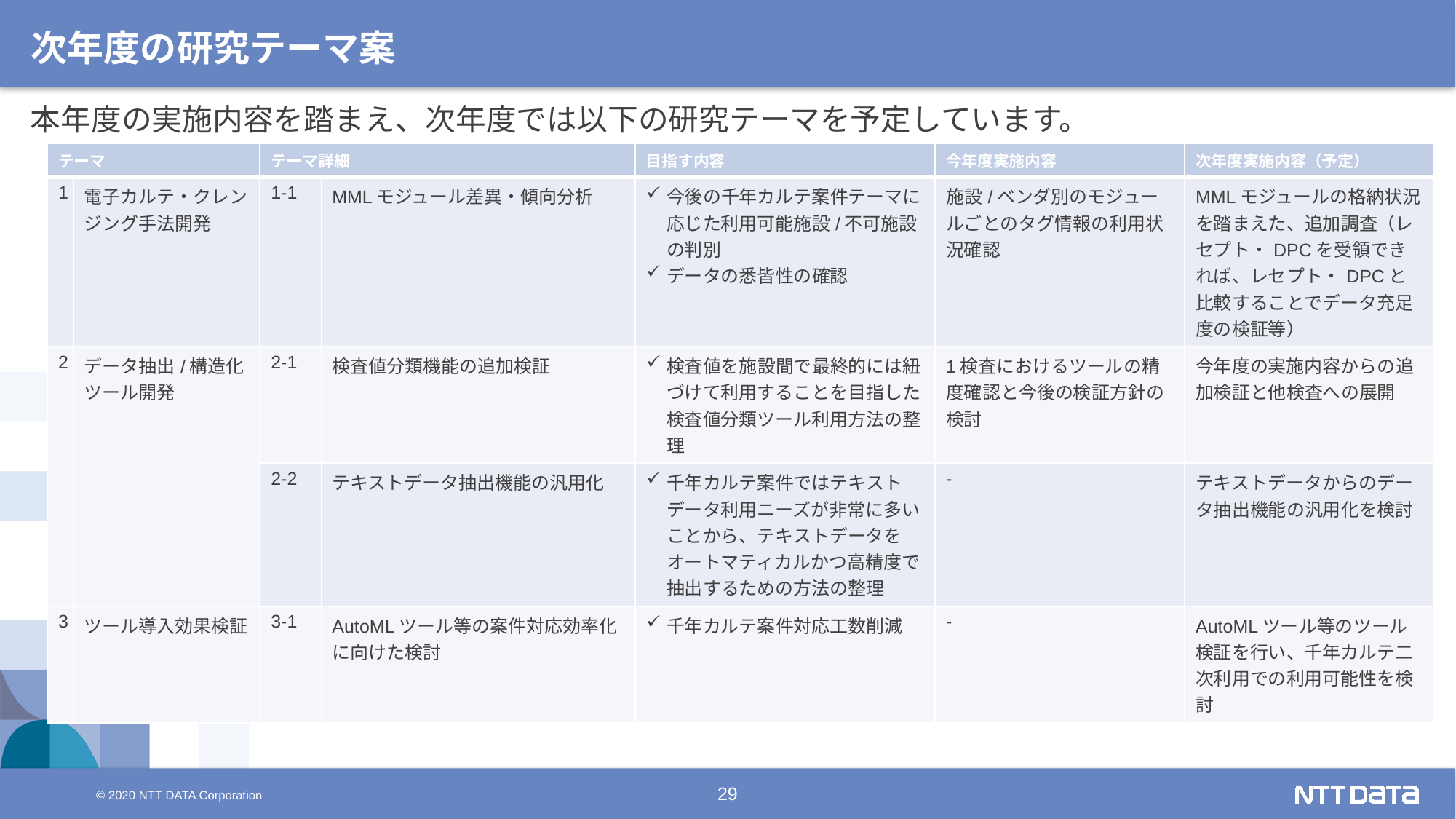

# 次年度の研究テーマ案
本年度の実施内容を踏まえ、次年度では以下の研究テーマを予定しています。
| テーマ |  | テーマ詳細 |  | 目指す内容 | 今年度実施内容 | 次年度実施内容（予定） |
| --- | --- | --- | --- | --- | --- | --- |
| 1 | 電子カルテ・クレンジング手法開発 | 1-1 | MMLモジュール差異・傾向分析 | 今後の千年カルテ案件テーマに応じた利用可能施設/不可施設の判別 データの悉皆性の確認 | 施設/ベンダ別のモジュールごとのタグ情報の利用状況確認 | MMLモジュールの格納状況を踏まえた、追加調査（レセプト・DPCを受領できれば、レセプト・DPCと比較することでデータ充足度の検証等） |
| 2 | データ抽出/構造化ツール開発 | 2-1 | 検査値分類機能の追加検証 | 検査値を施設間で最終的には紐づけて利用することを目指した検査値分類ツール利用方法の整理 | 1検査におけるツールの精度確認と今後の検証方針の検討 | 今年度の実施内容からの追加検証と他検査への展開 |
|  |  | 2-2 | テキストデータ抽出機能の汎用化 | 千年カルテ案件ではテキストデータ利用ニーズが非常に多いことから、テキストデータをオートマティカルかつ高精度で抽出するための方法の整理 | - | テキストデータからのデータ抽出機能の汎用化を検討 |
| 3 | ツール導入効果検証 | 3-1 | AutoMLツール等の案件対応効率化に向けた検討 | 千年カルテ案件対応工数削減 | - | AutoMLツール等のツール検証を行い、千年カルテ二次利用での利用可能性を検討 |